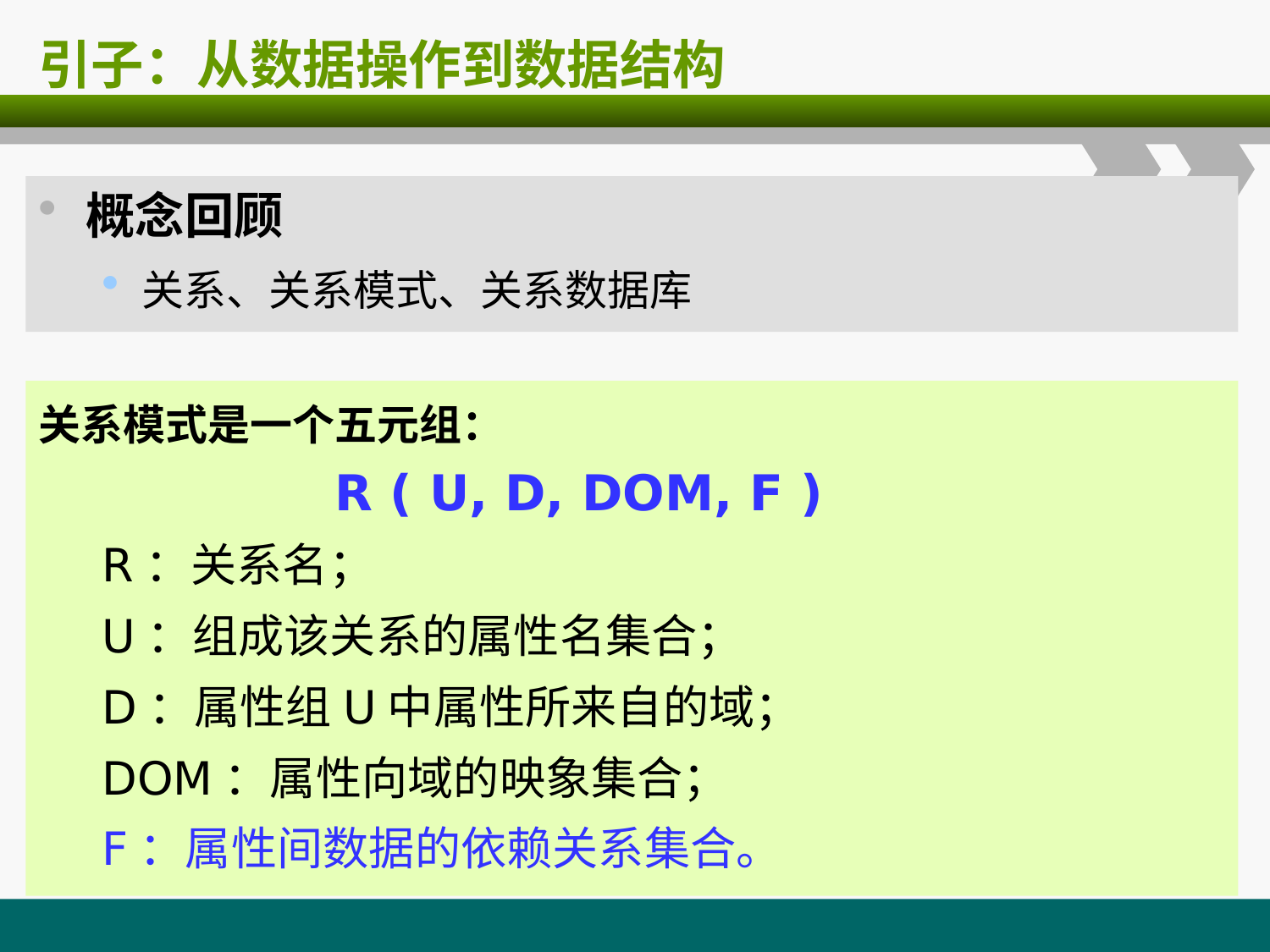

# 引子：从数据操作到数据结构
概念回顾
关系、关系模式、关系数据库
关系模式是一个五元组：
                    R ( U, D, DOM, F )
R：关系名；
U：组成该关系的属性名集合；
D：属性组U中属性所来自的域；
DOM：属性向域的映象集合；
F：属性间数据的依赖关系集合。